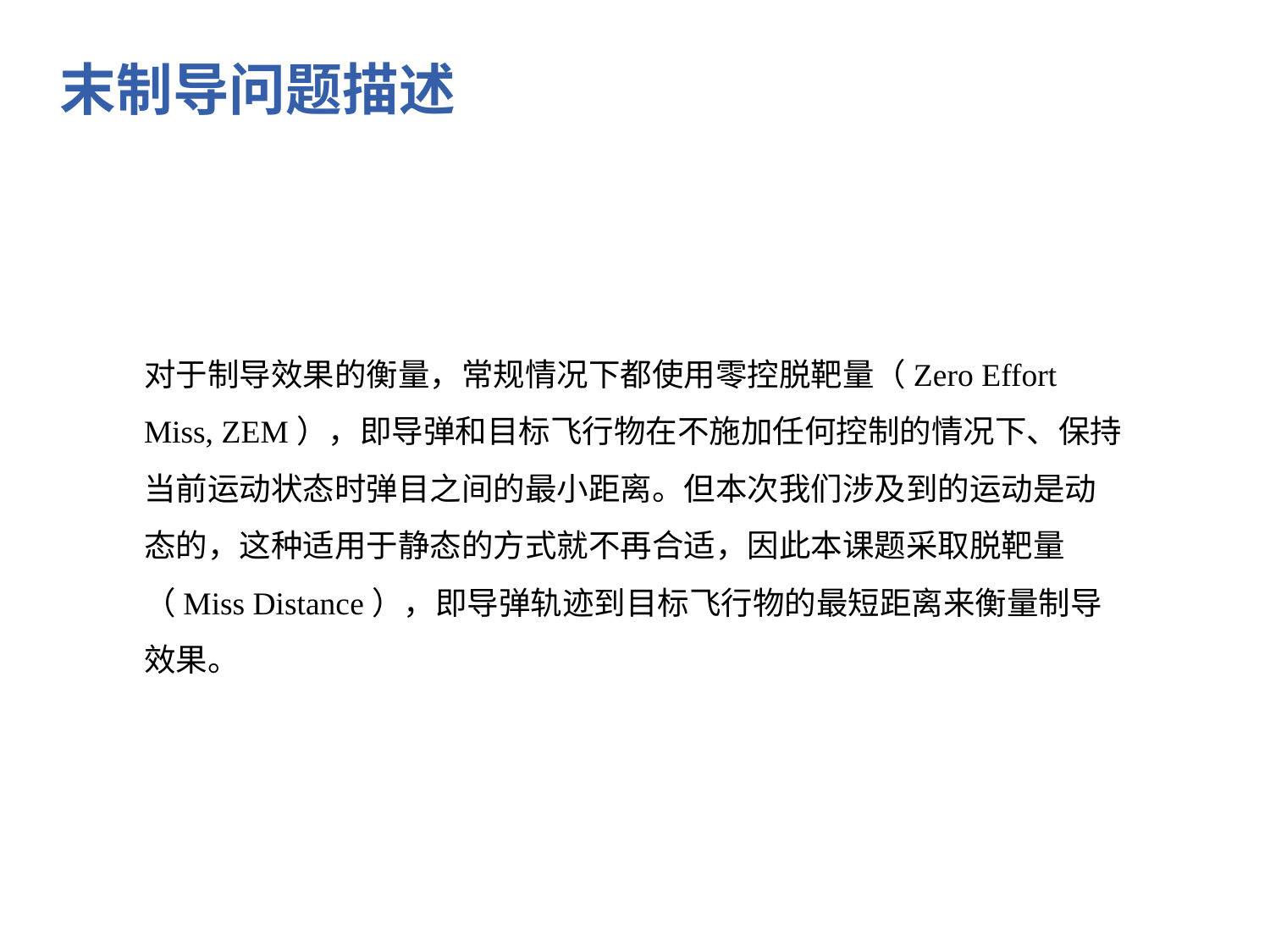

末制导问题描述
对于制导效果的衡量，常规情况下都使用零控脱靶量（Zero Effort Miss, ZEM），即导弹和目标飞行物在不施加任何控制的情况下、保持当前运动状态时弹目之间的最小距离。但本次我们涉及到的运动是动态的，这种适用于静态的方式就不再合适，因此本课题采取脱靶量（Miss Distance），即导弹轨迹到目标飞行物的最短距离来衡量制导效果。